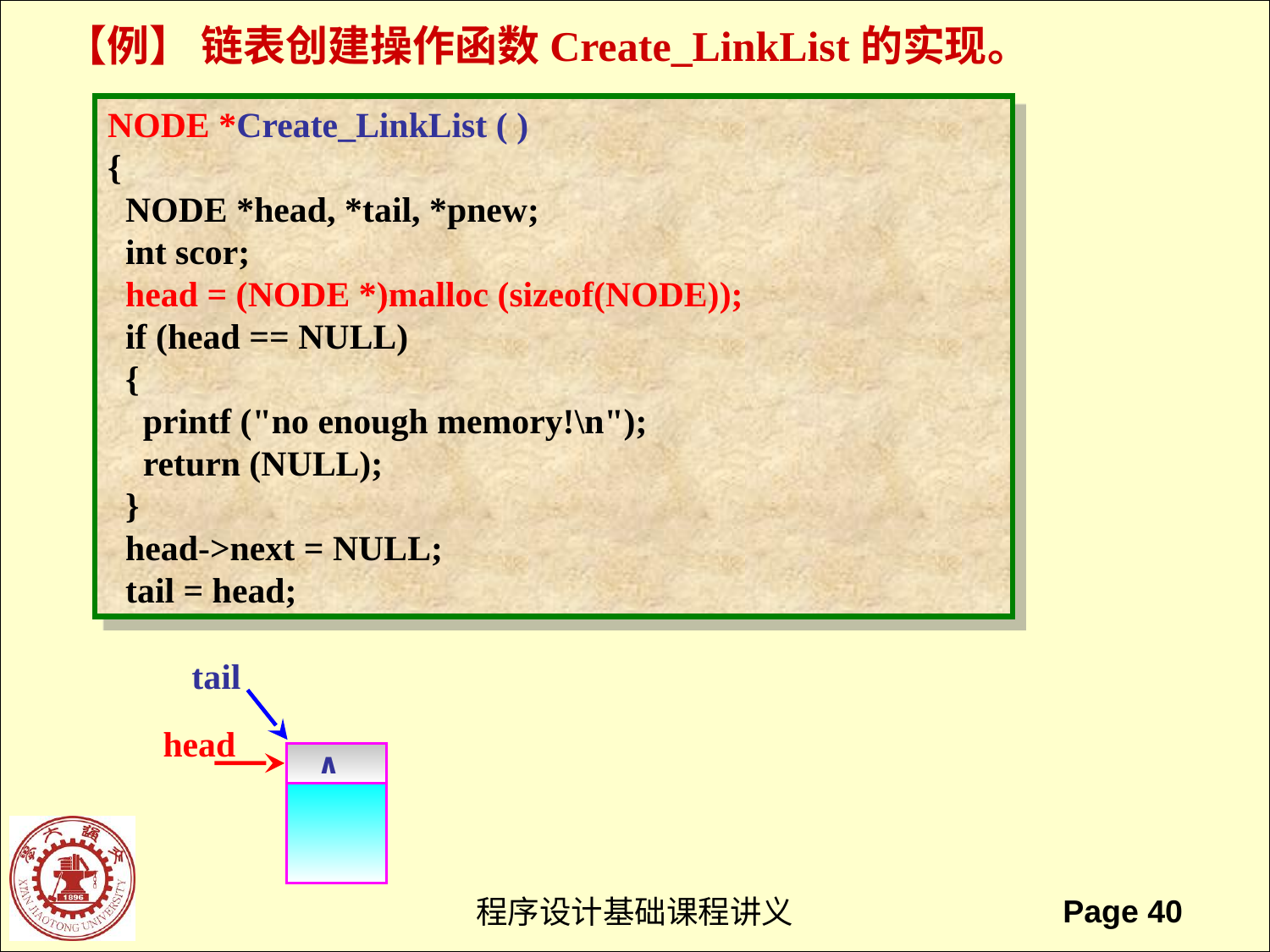

【例】 链表创建操作函数Create_LinkList的实现。
NODE *Create_LinkList ( )
{
  NODE *head, *tail, *pnew;
  int scor;
  head = (NODE *)malloc (sizeof(NODE));
  if (head == NULL)
  {
    printf ("no enough memory!\n");
    return (NULL);
  }
  head->next = NULL;
  tail = head;
tail

head

∧